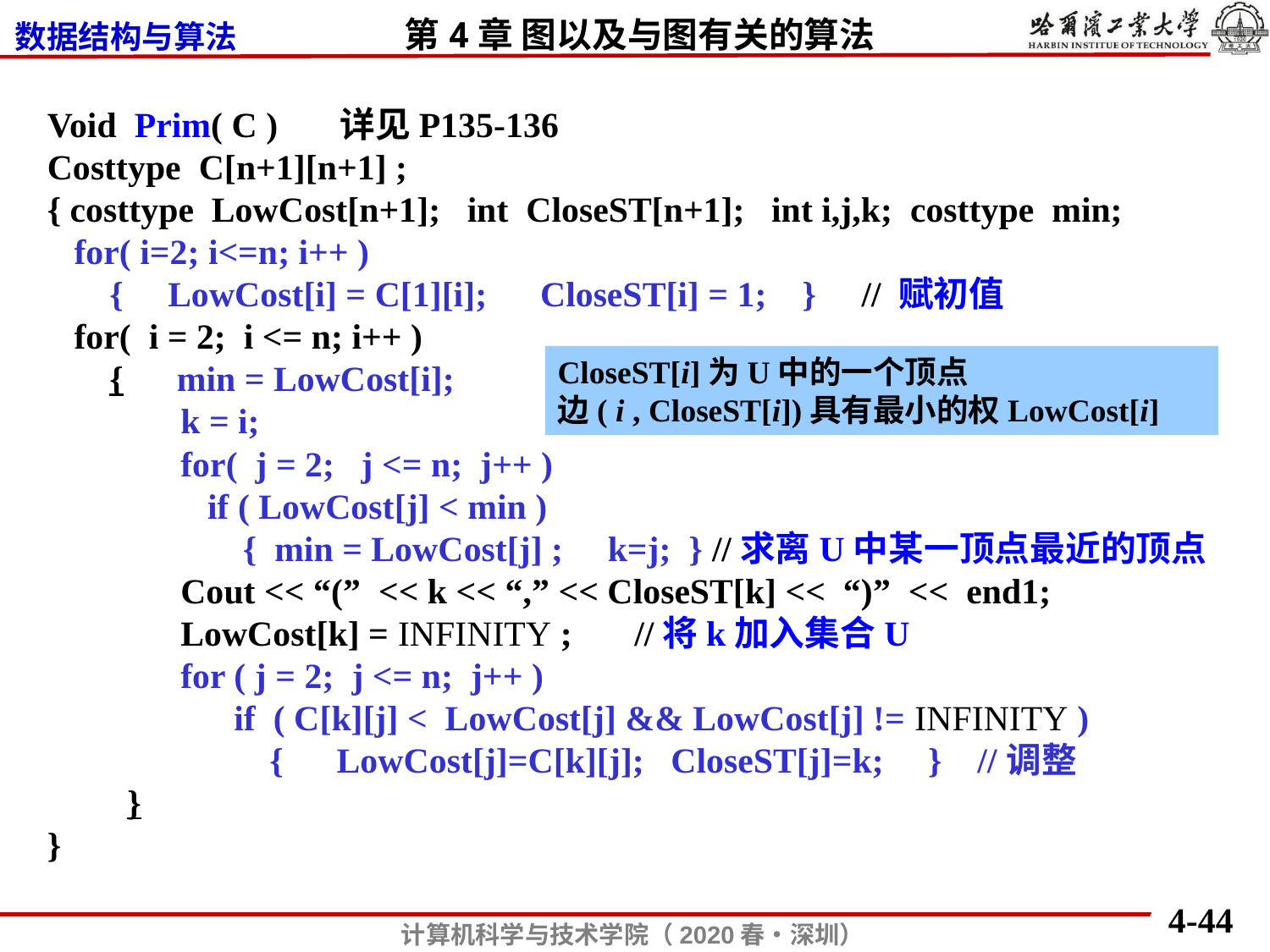

Void  Prim( C )      详见P135-136
Costtype  C[n+1][n+1] ;
{ costtype  LowCost[n+1];   int  CloseST[n+1];   int i,j,k;  costtype  min;
   for( i=2; i<=n; i++ )
       {     LowCost[i] = C[1][i];      CloseST[i] = 1;    }     // 赋初值
   for(  i = 2;  i <= n; i++ )
       {      min = LowCost[i];
               k = i;
               for(  j = 2;   j <= n;  j++ )
                  if ( LowCost[j] < min )
                      {  min = LowCost[j] ;     k=j;  } //求离U中某一顶点最近的顶点
               Cout << “(”  << k << “,” << CloseST[k] <<  “)”  <<  end1;
               LowCost[k] = INFINITY ;       //将k加入集合U
               for ( j = 2;  j <= n;  j++ )
                     if  ( C[k][j] <  LowCost[j] && LowCost[j] != INFINITY )
                         {      LowCost[j]=C[k][j];   CloseST[j]=k;     }    //调整
         }
}
CloseST[i]为U中的一个顶点
边( i , CloseST[i])具有最小的权LowCost[i]